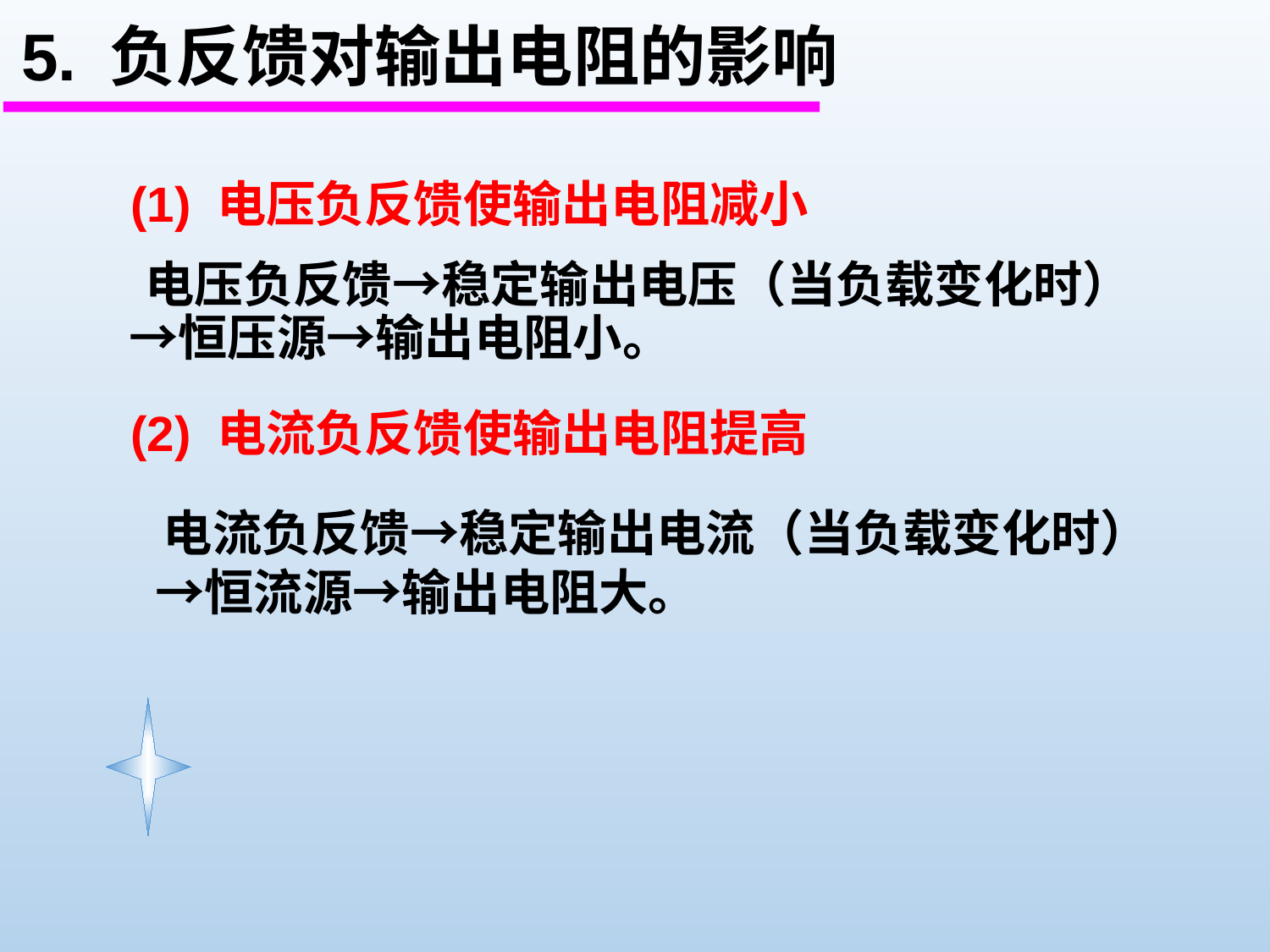

# 5. 负反馈对输出电阻的影响

(1) 电压负反馈使输出电阻减小
    电压负反馈→稳定输出电压（当负载变化时）→恒压源→输出电阻小。
(2) 电流负反馈使输出电阻提高
    电流负反馈→稳定输出电流（当负载变化时）→恒流源→输出电阻大。